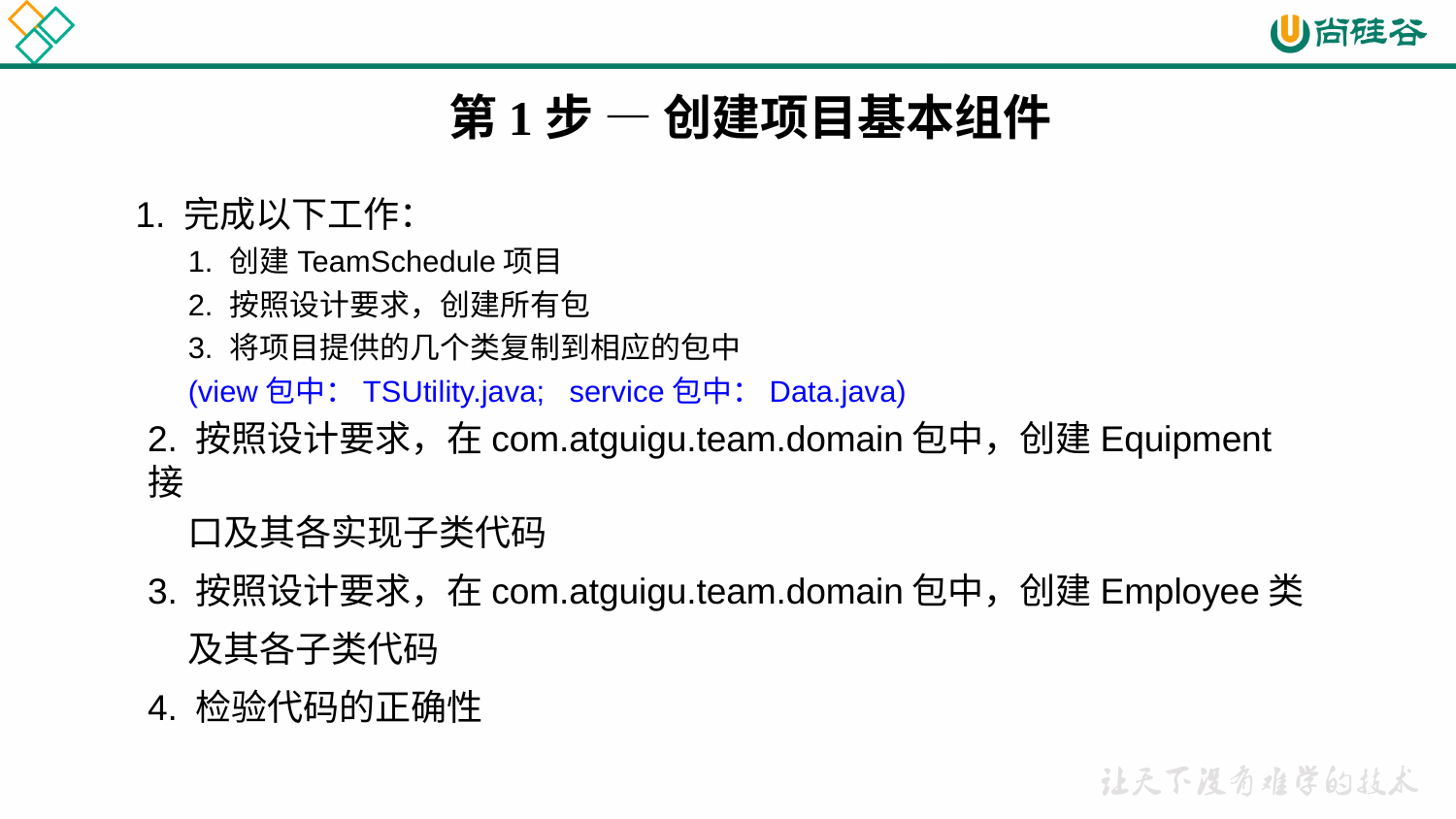

# 第1步 — 创建项目基本组件
1. 完成以下工作：
创建TeamSchedule项目
按照设计要求，创建所有包
将项目提供的几个类复制到相应的包中
	(view包中：TSUtility.java;   service包中：Data.java)
2. 按照设计要求，在com.atguigu.team.domain包中，创建Equipment接
    口及其各实现子类代码
3. 按照设计要求，在com.atguigu.team.domain包中，创建Employee类
    及其各子类代码
4. 检验代码的正确性